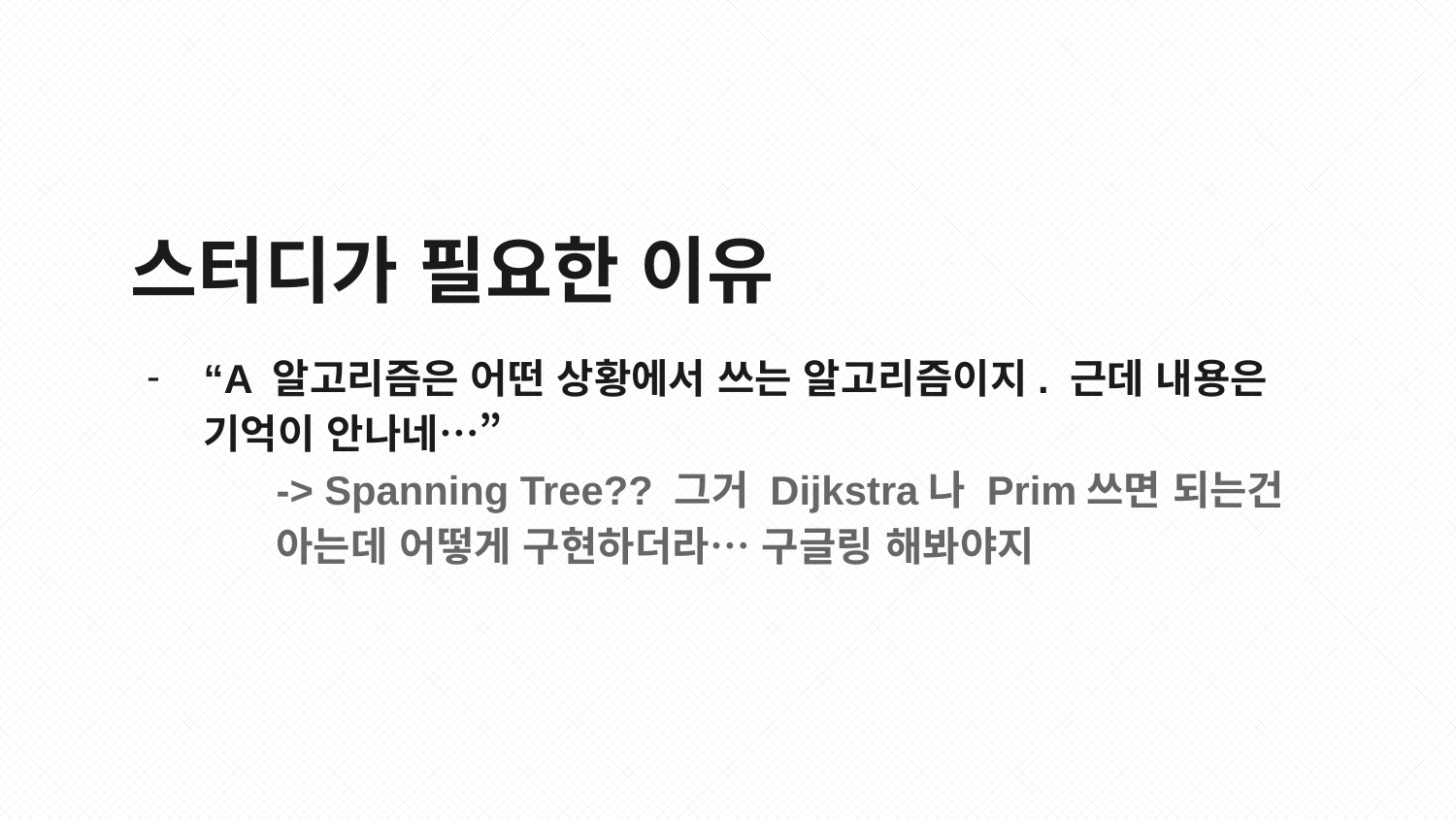

# 스터디가 필요한 이유
“A 알고리즘은 어떤 상황에서 쓰는 알고리즘이지. 근데 내용은 기억이 안나네…”
-> Spanning Tree?? 그거 Dijkstra나 Prim쓰면 되는건 아는데 어떻게 구현하더라… 구글링 해봐야지